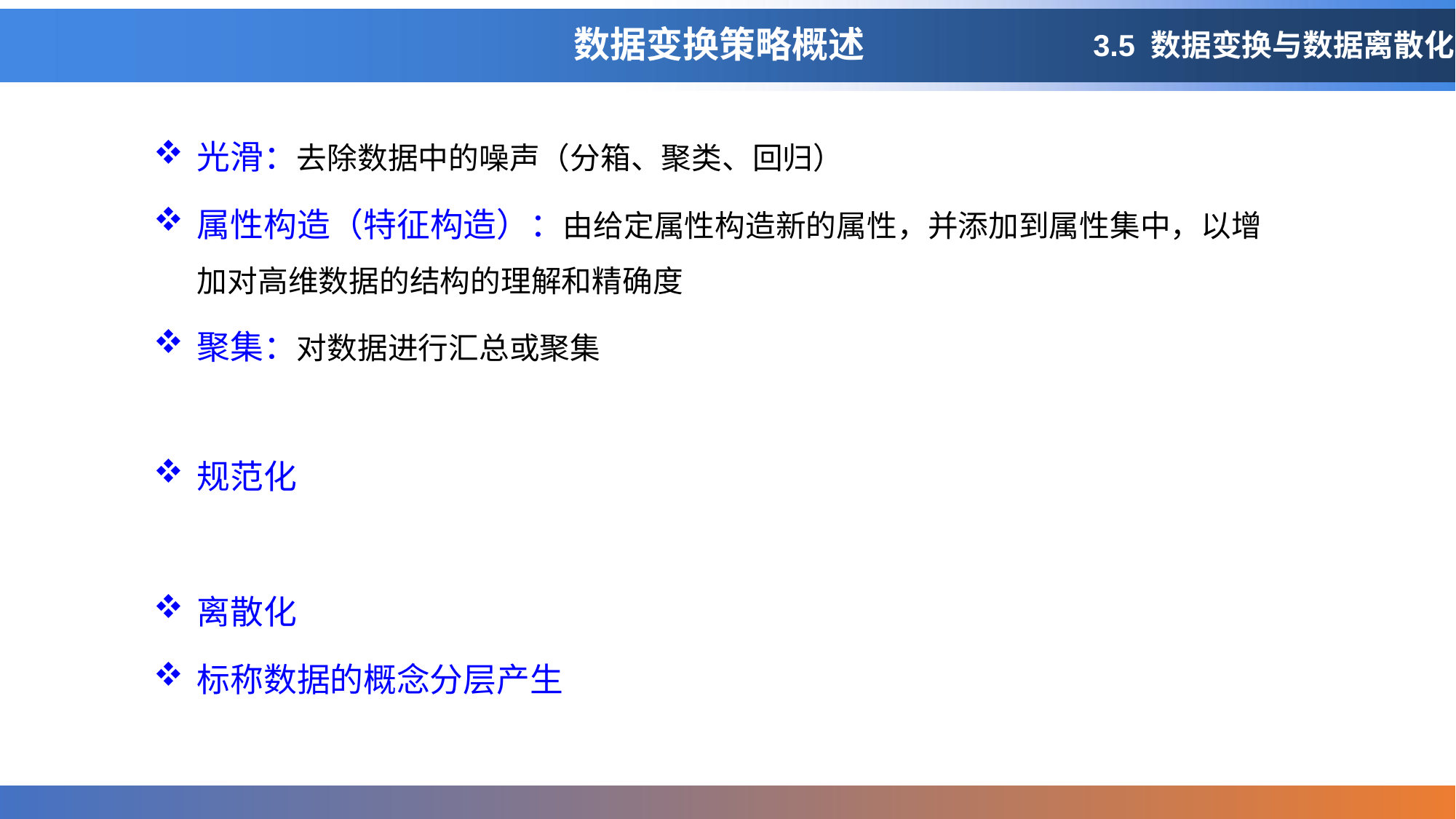

# 数据变换策略概述
3.5 数据变换与数据离散化
光滑：去除数据中的噪声（分箱、聚类、回归）
属性构造（特征构造）：由给定属性构造新的属性，并添加到属性集中，以增加对高维数据的结构的理解和精确度
聚集：对数据进行汇总或聚集

规范化

离散化
标称数据的概念分层产生